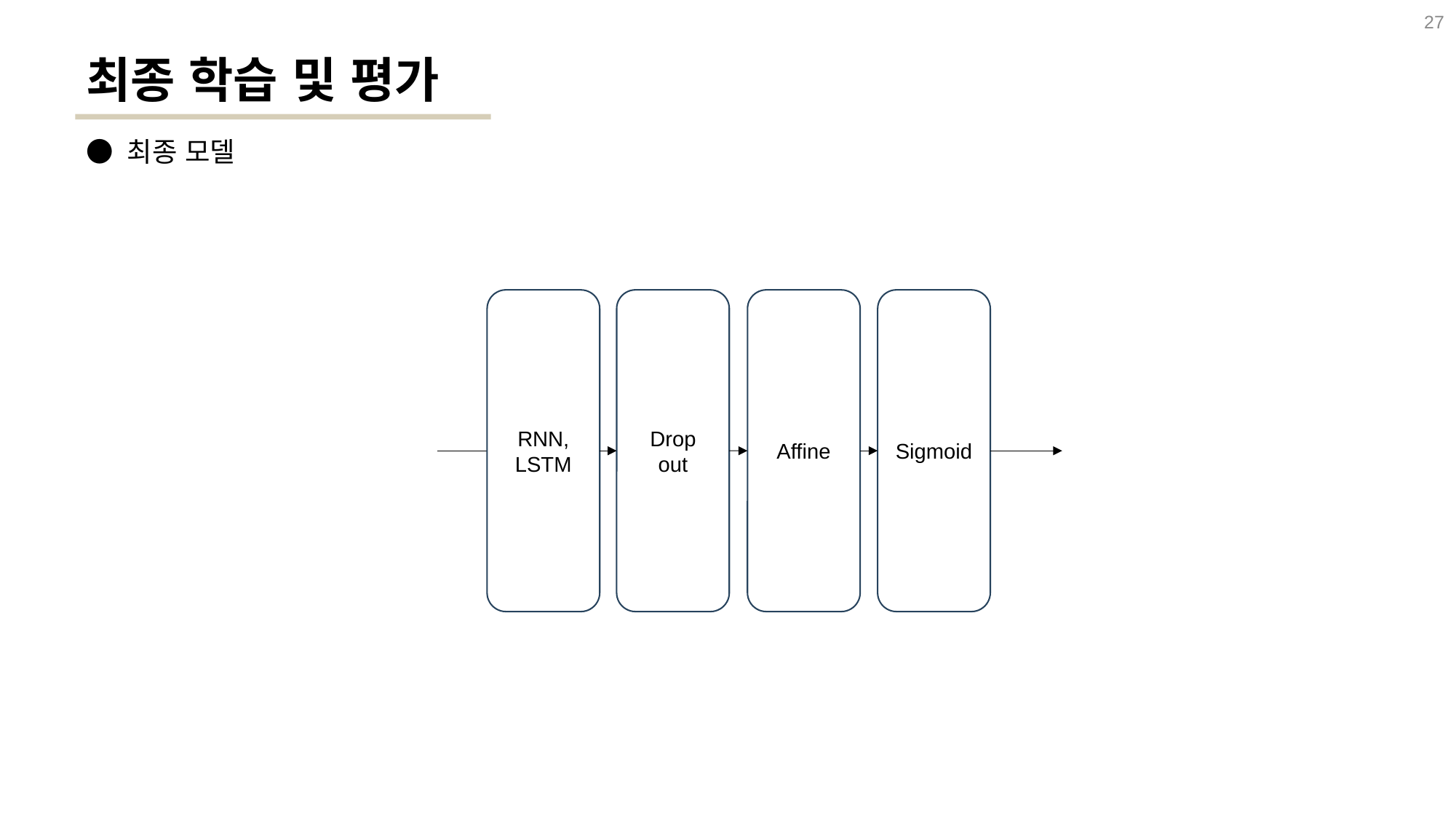

27
최종 학습 및 평가

● 최종 모델
Affine
Sigmoid
RNN,
LSTM
Drop out